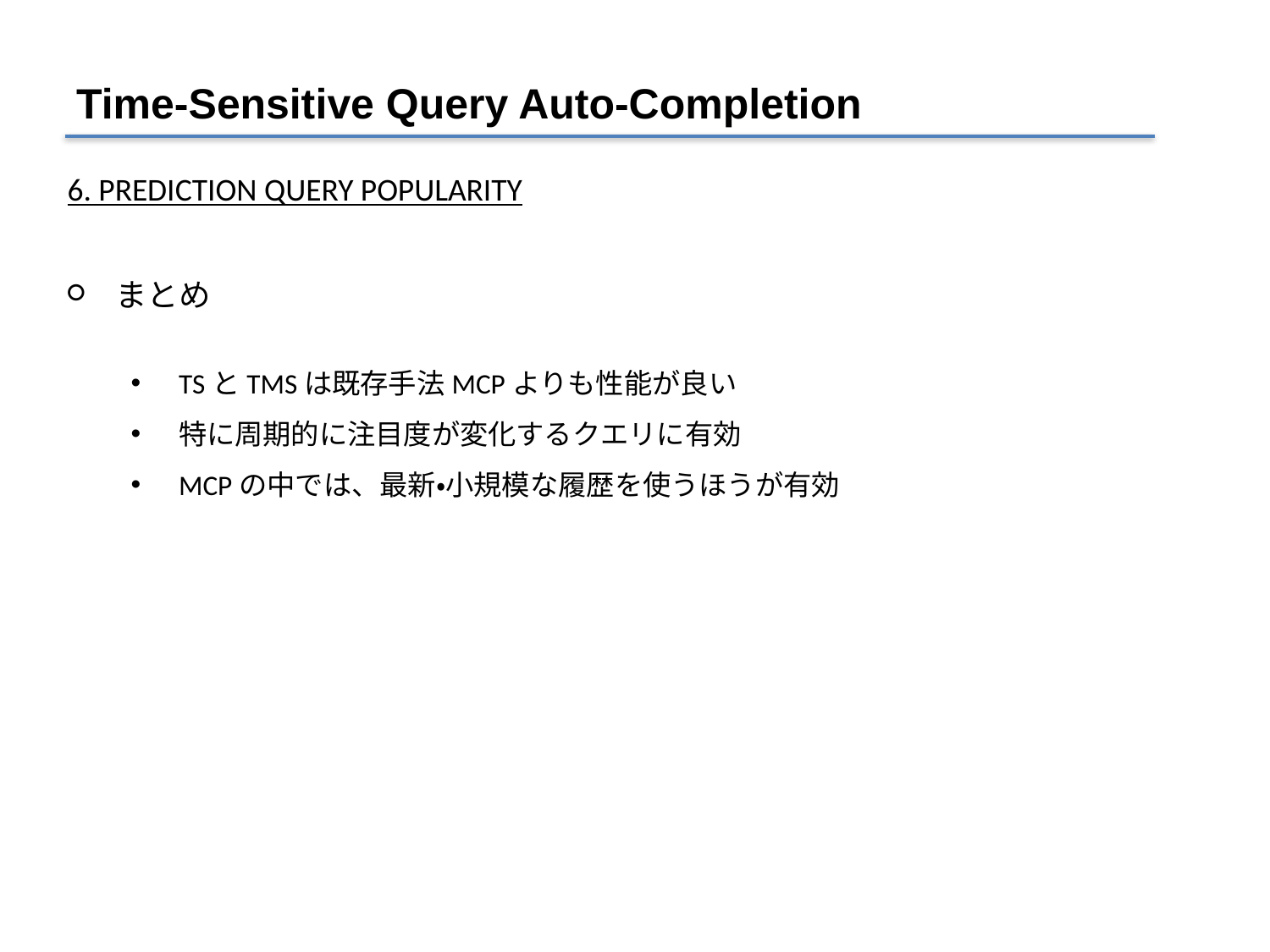

# Time-Sensitive Query Auto-Completion
6. PREDICTION QUERY POPULARITY

まとめ

TSとTMSは既存手法MCPよりも性能が良い
特に周期的に注目度が変化するクエリに有効
MCPの中では、最新・小規模な履歴を使うほうが有効